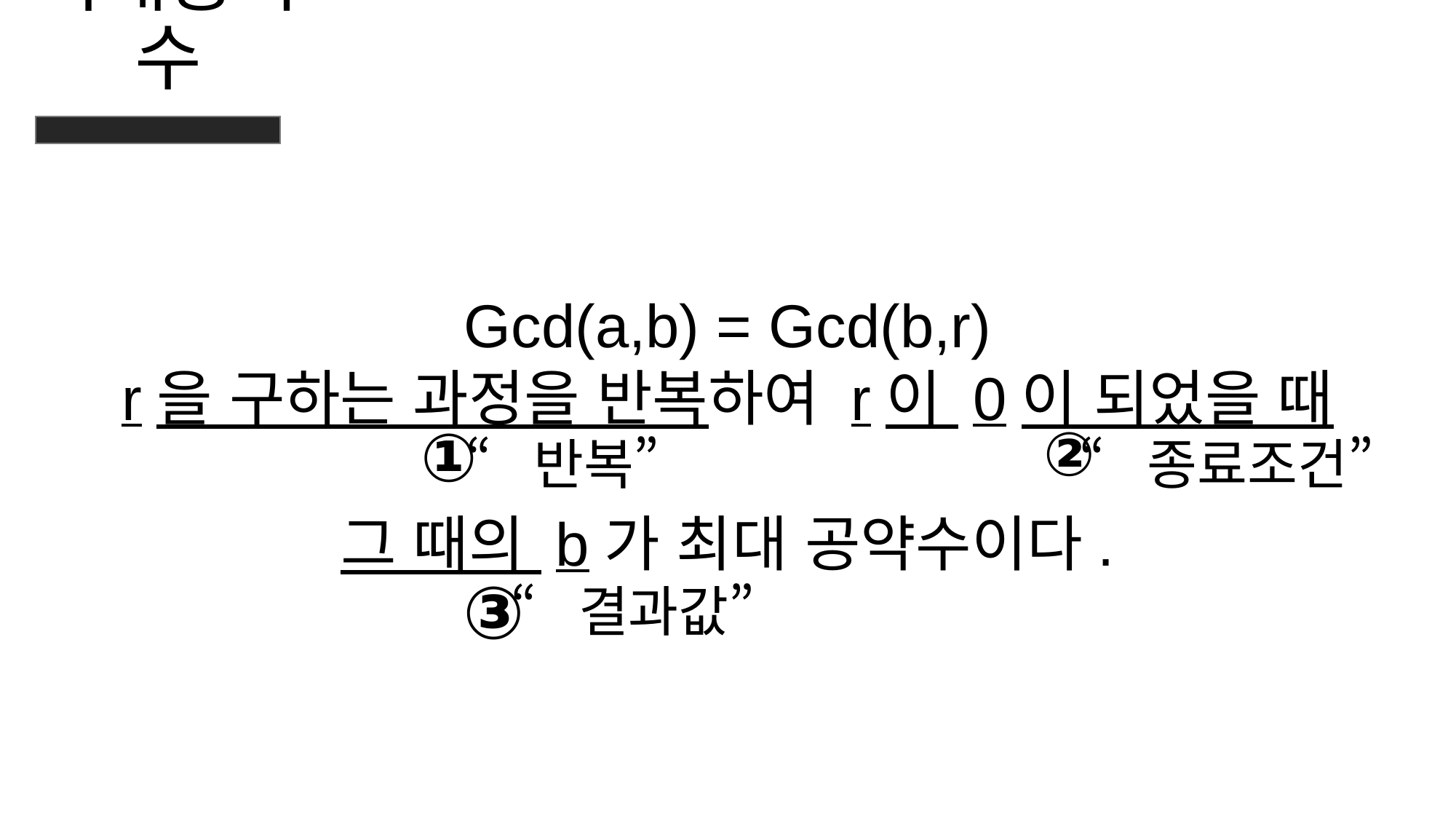

최대공약수

Gcd(a,b) = Gcd(b,r)
r을 구하는 과정을 반복하여 r이 0이 되었을 때

그 때의 b가 최대 공약수이다.

①
②
“종료조건”
“반복”
③
“결과값”